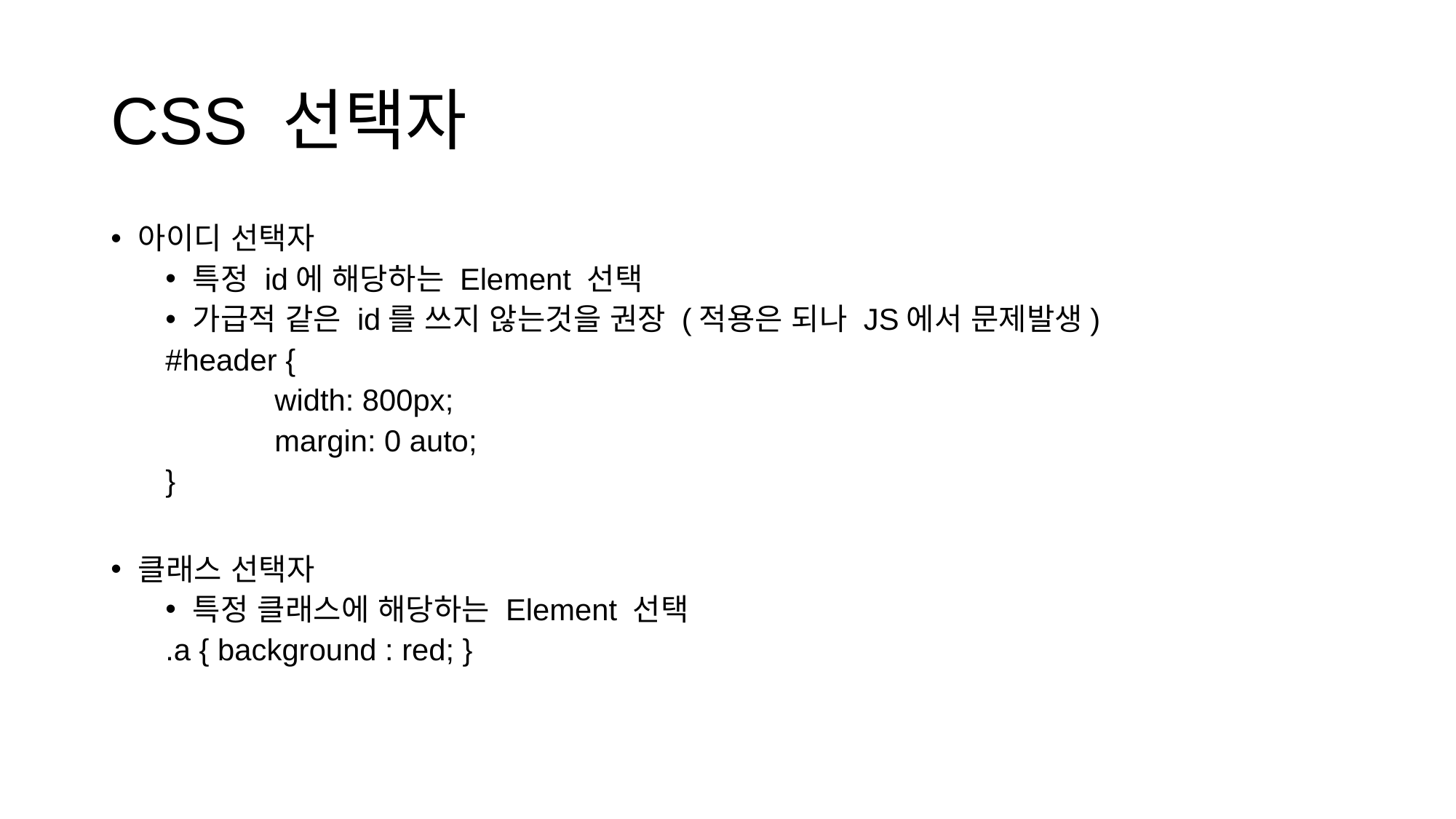

# CSS 선택자
아이디 선택자
특정 id에 해당하는 Element 선택
가급적 같은 id를 쓰지 않는것을 권장 (적용은 되나 JS에서 문제발생)
#header {
	width: 800px;
  	margin: 0 auto;
}

클래스 선택자
특정 클래스에 해당하는 Element 선택
.a { background : red; }